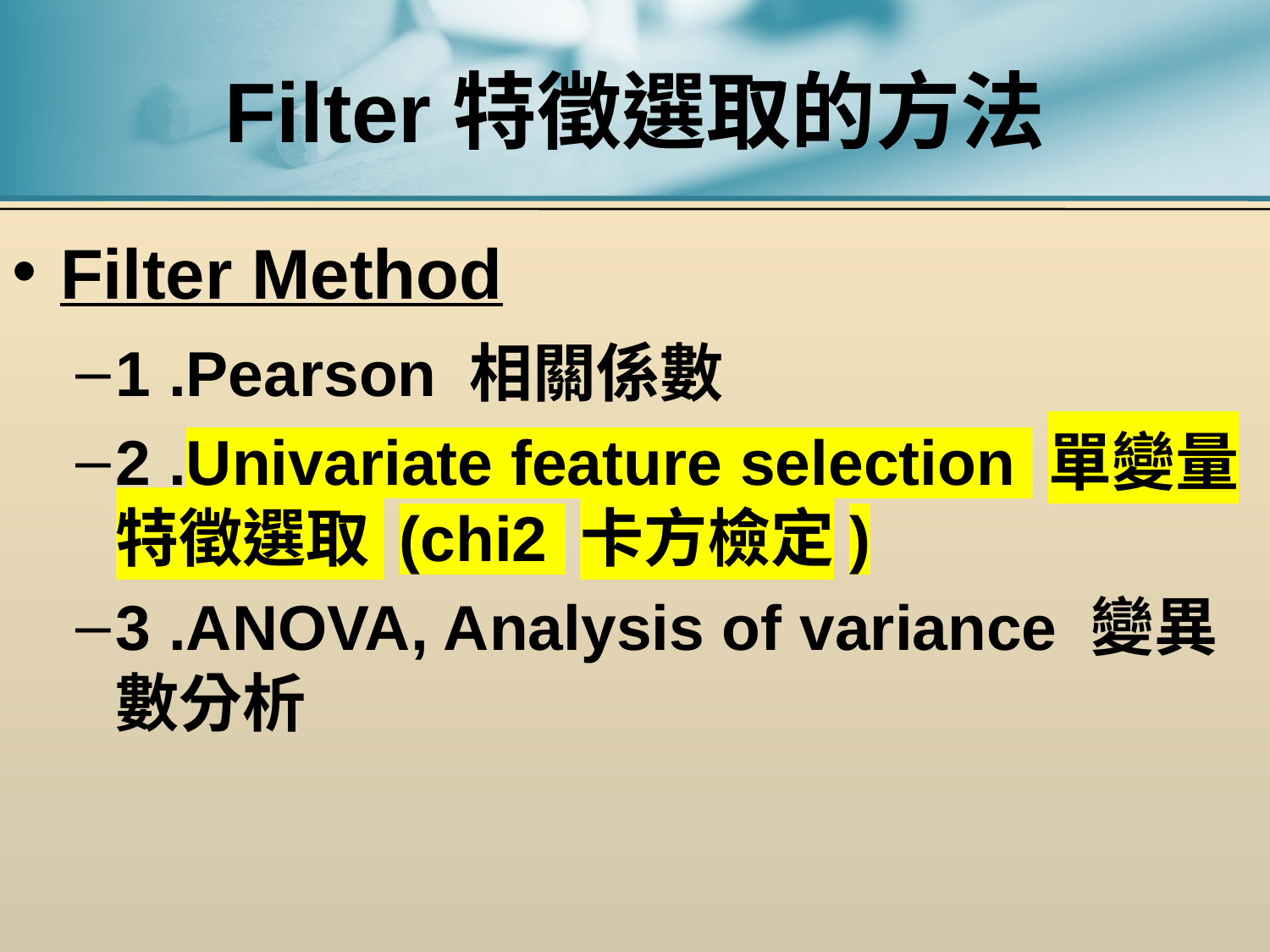

# Filter特徵選取的方法
Filter Method
1 .Pearson 相關係數
2 .Univariate feature selection 單變量特徵選取 (chi2 卡方檢定)
3 .ANOVA, Analysis of variance 變異數分析